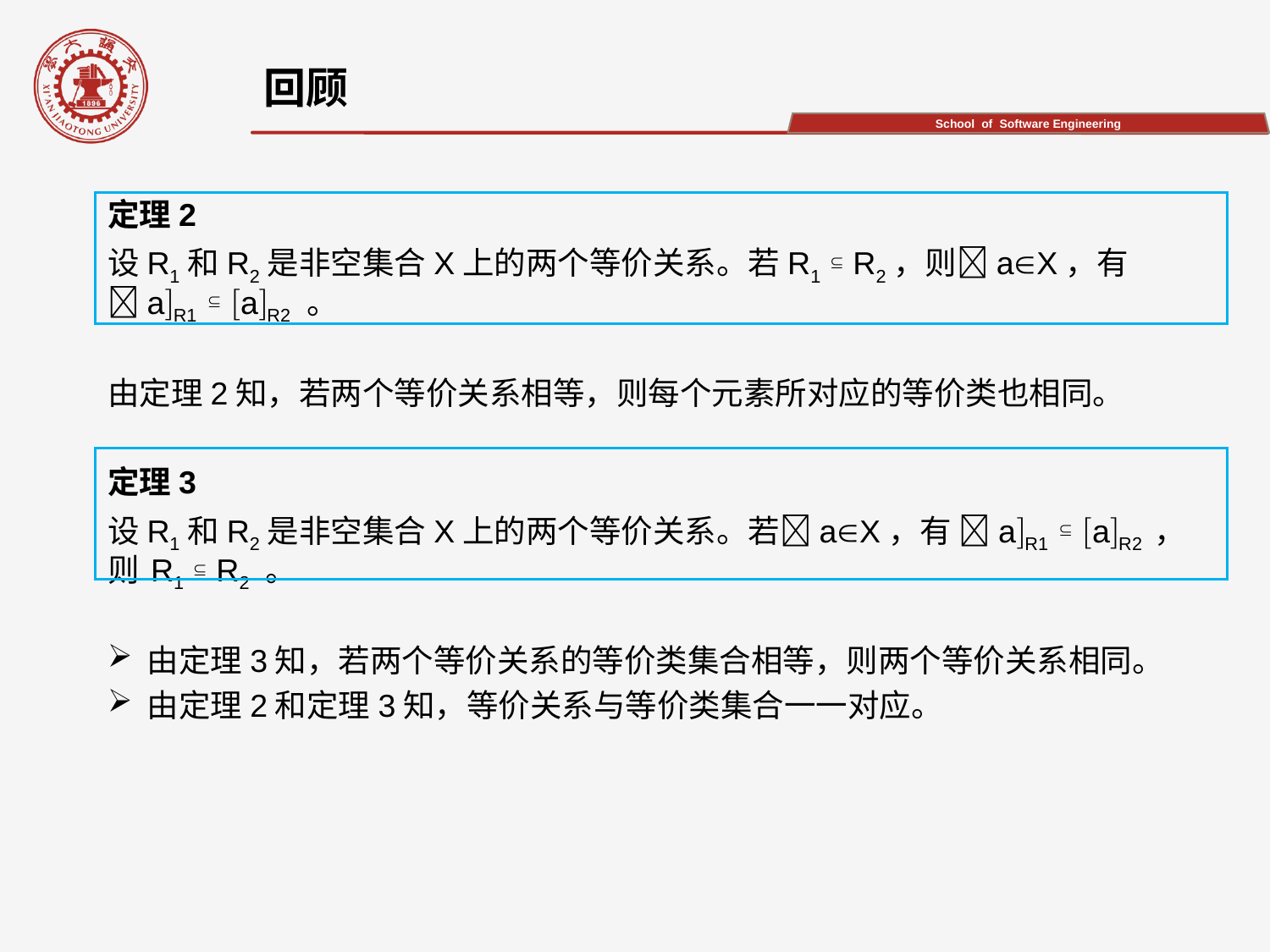

回顾
定理2
设R1和R2是非空集合X上的两个等价关系。若R1 ⊆ R2，则∀a∈X，有[a]R1  ⊆  [a]R2 。

由定理2知，若两个等价关系相等，则每个元素所对应的等价类也相同。

定理3
设R1和R2是非空集合X上的两个等价关系。若∀a∈X，有 [a]R1  ⊆  [a]R2 ，则 R1 ⊆ R2 。

由定理3知，若两个等价关系的等价类集合相等，则两个等价关系相同。
由定理2和定理3知，等价关系与等价类集合一一对应。